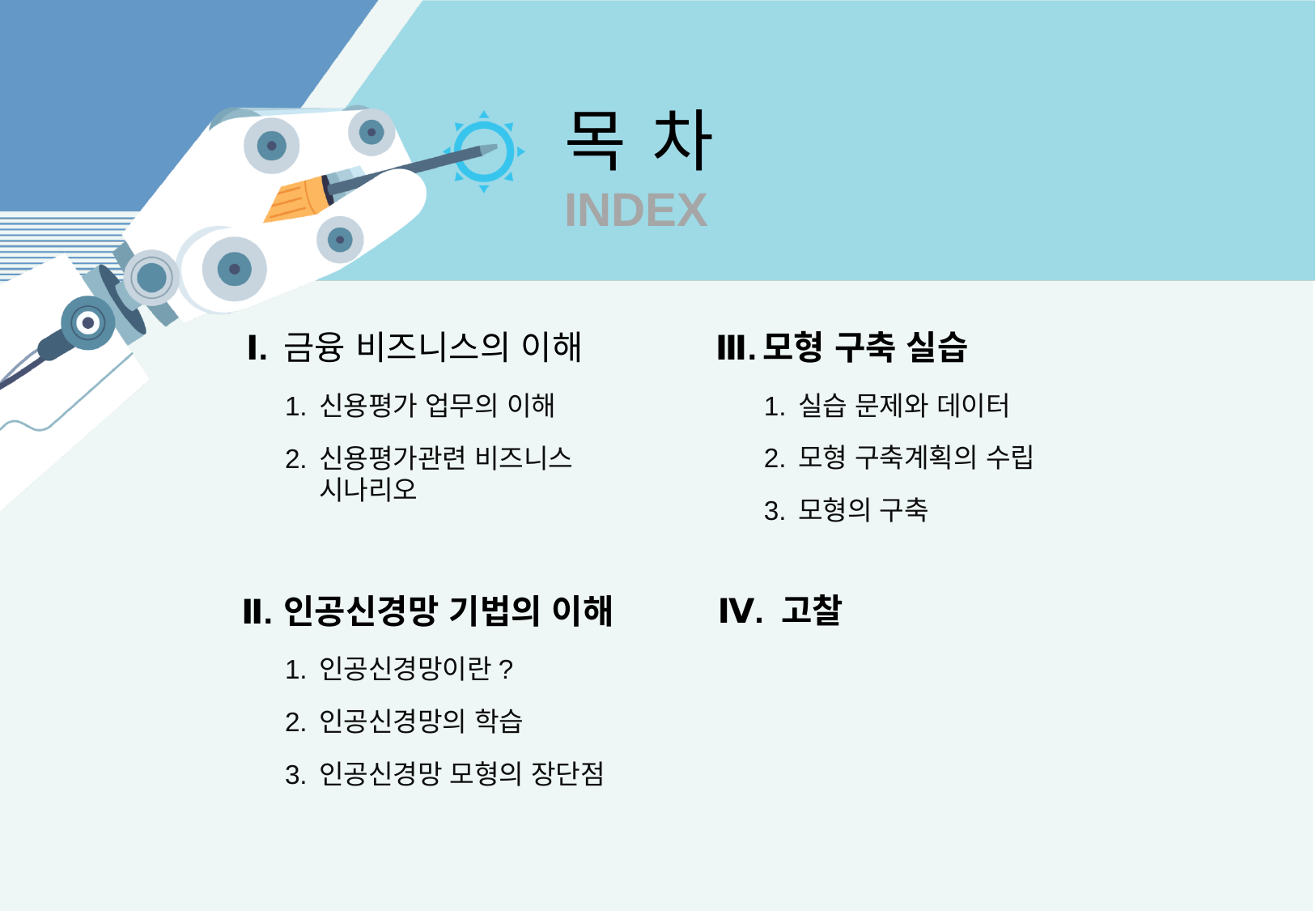

금융 비즈니스의 이해
모형 구축 실습
Ⅰ.
Ⅲ.
신용평가 업무의 이해
신용평가관련 비즈니스 시나리오
실습 문제와 데이터
모형 구축계획의 수립
모형의 구축
인공신경망 기법의 이해
Ⅱ.
인공신경망이란?
인공신경망의 학습
인공신경망 모형의 장단점
Ⅳ. 고찰